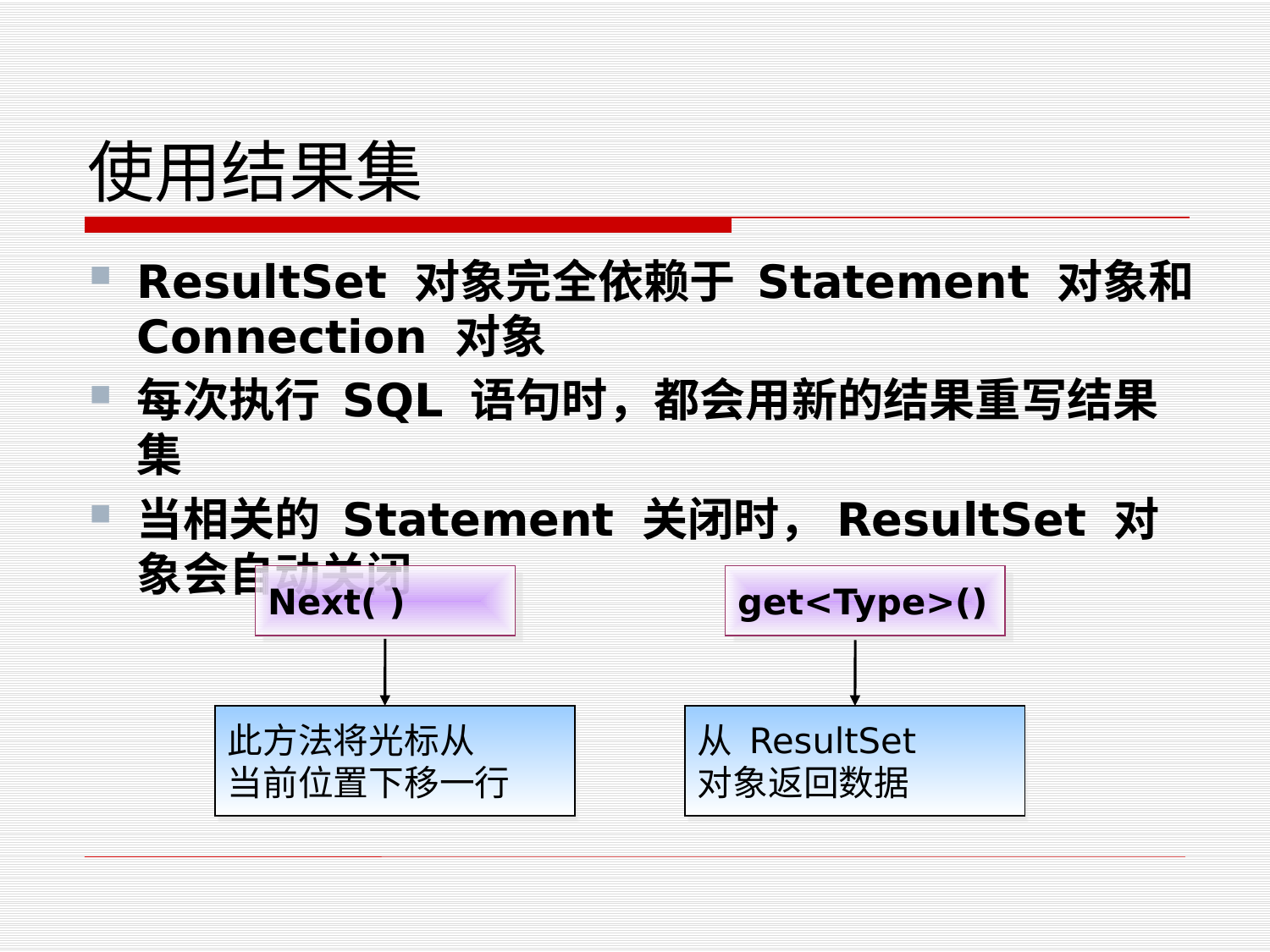

# 使用结果集
ResultSet 对象完全依赖于 Statement 对象和 Connection 对象
每次执行 SQL 语句时，都会用新的结果重写结果集
当相关的 Statement 关闭时，ResultSet 对象会自动关闭
Next( )
get<Type>()

此方法将光标从
当前位置下移一行
从 ResultSet
对象返回数据